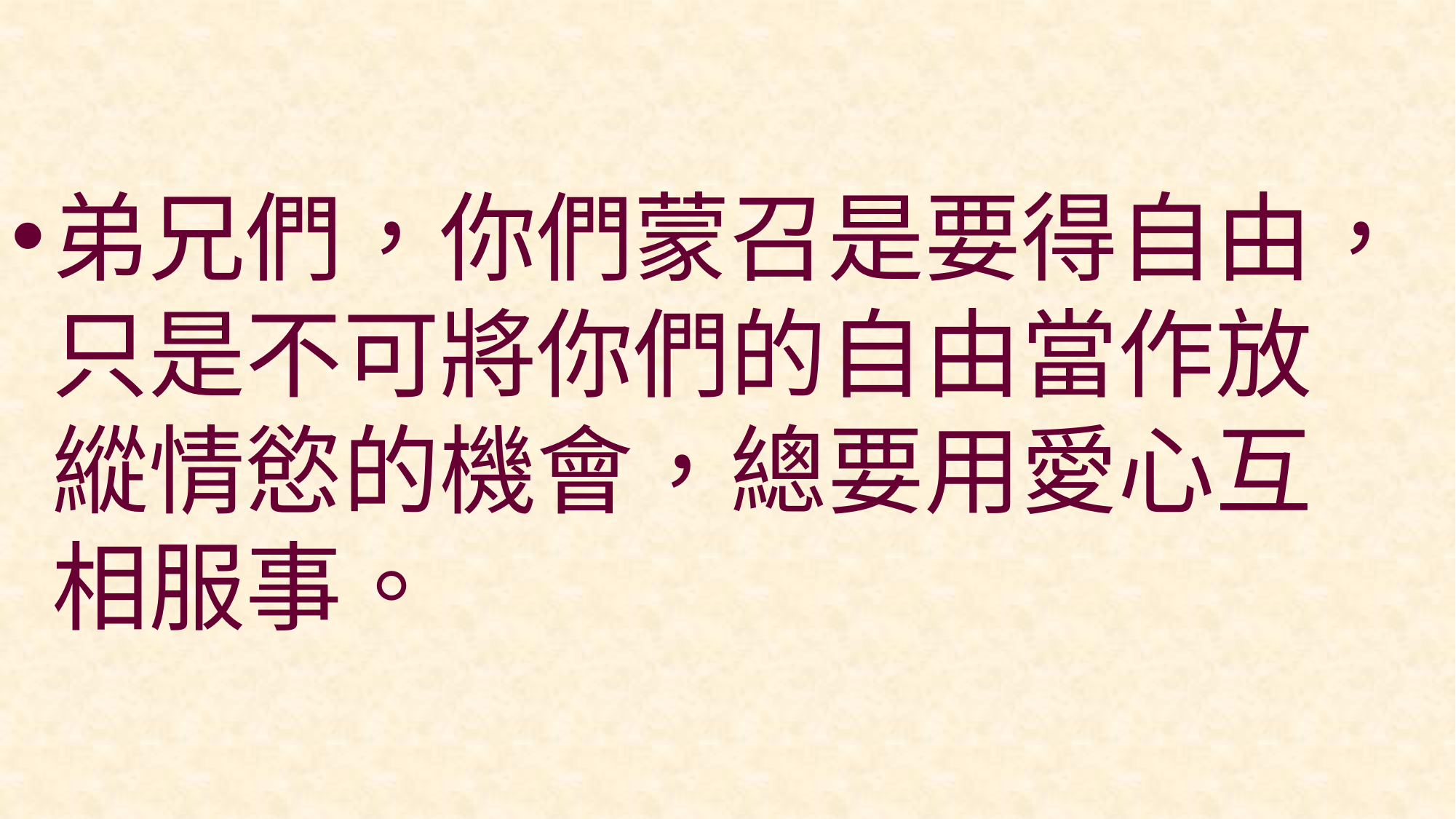

弟兄們，你們蒙召是要得自由，只是不可將你們的自由當作放縱情慾的機會，總要用愛心互相服事。